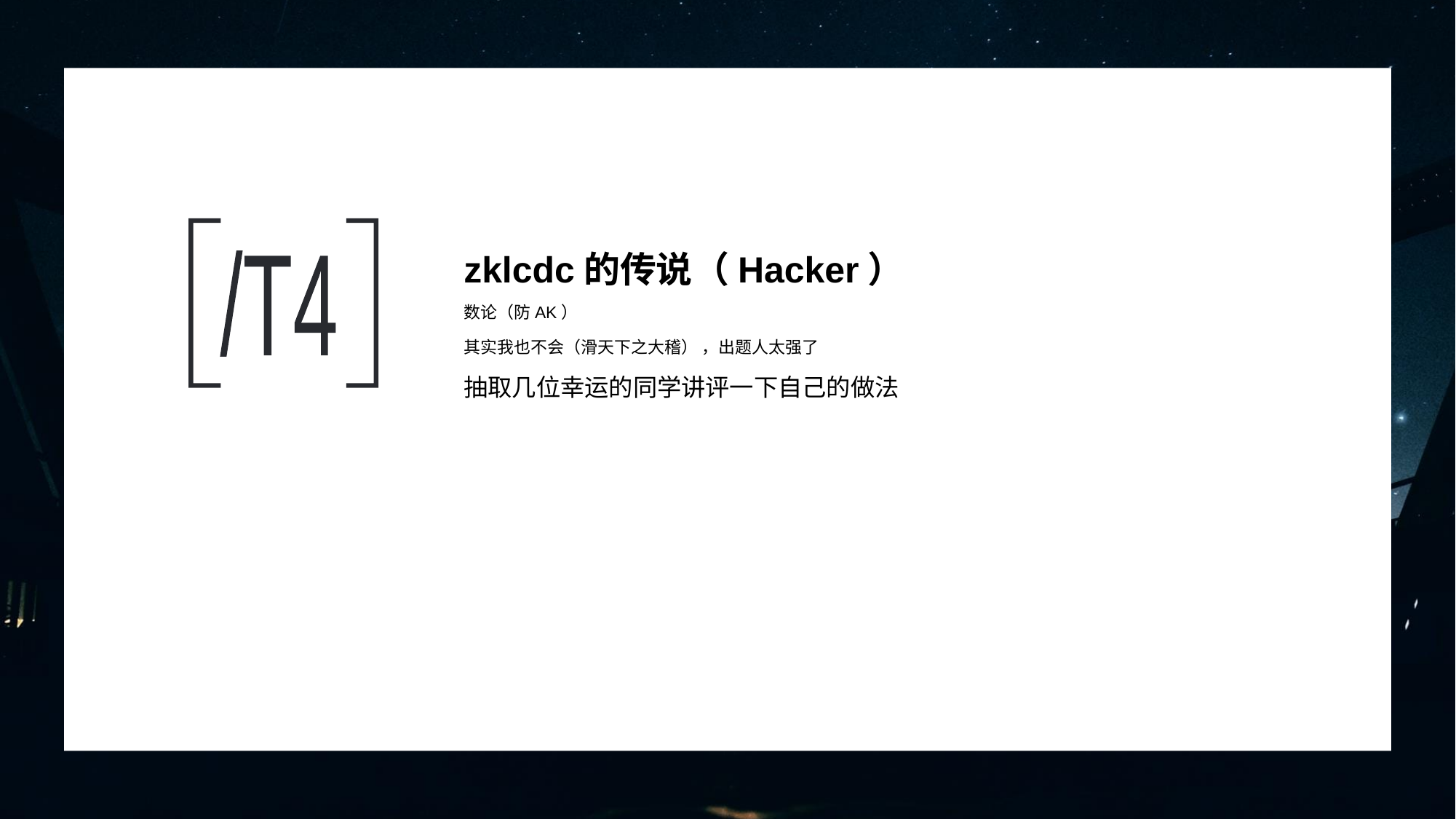

# zklcdc的传说（Hacker）
/T4
数论（防AK）
其实我也不会（滑天下之大稽） ，出题人太强了
抽取几位幸运的同学讲评一下自己的做法